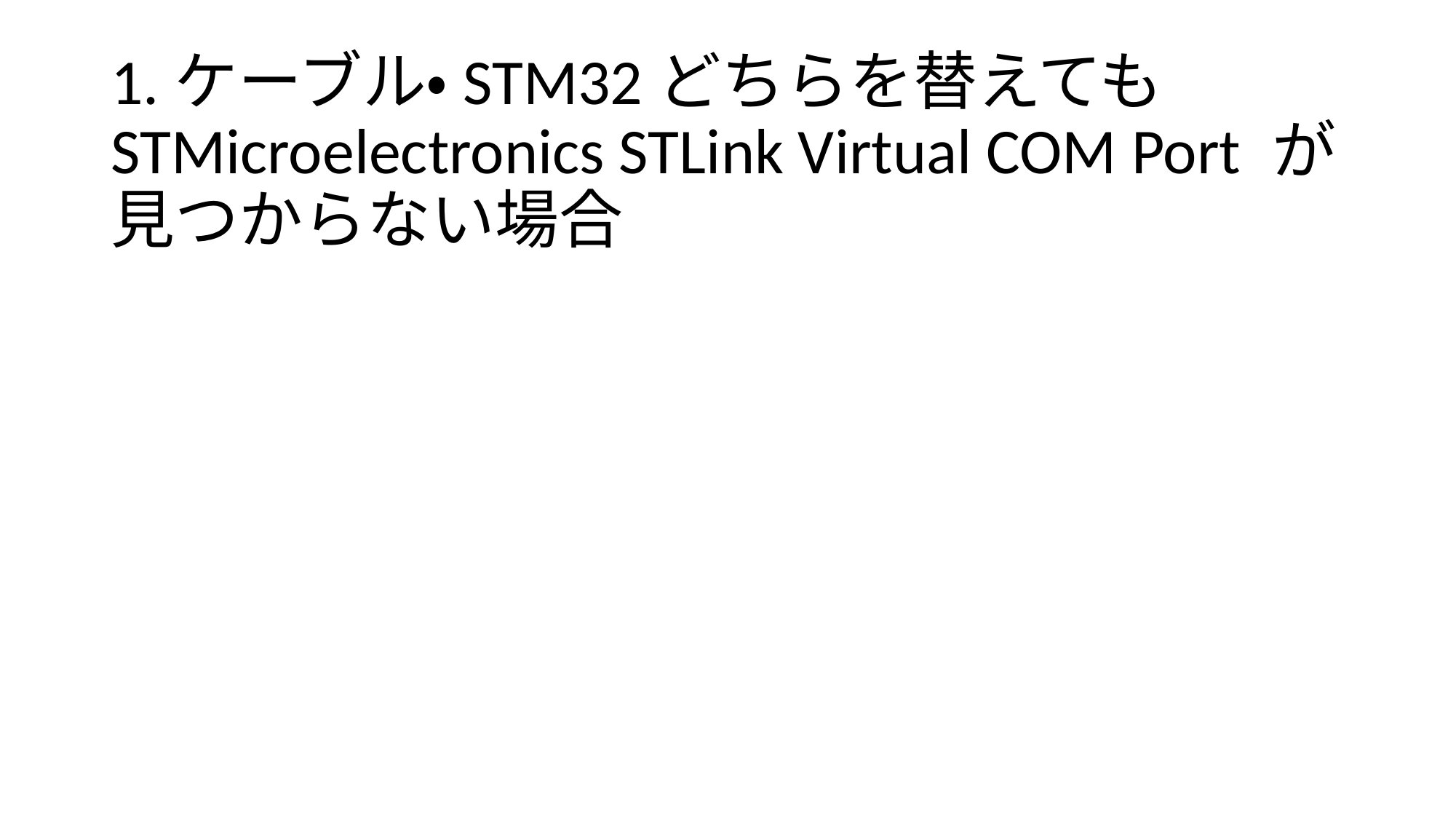

# 1.ケーブル・STM32どちらを替えても STMicroelectronics STLink Virtual COM Port が見つからない場合